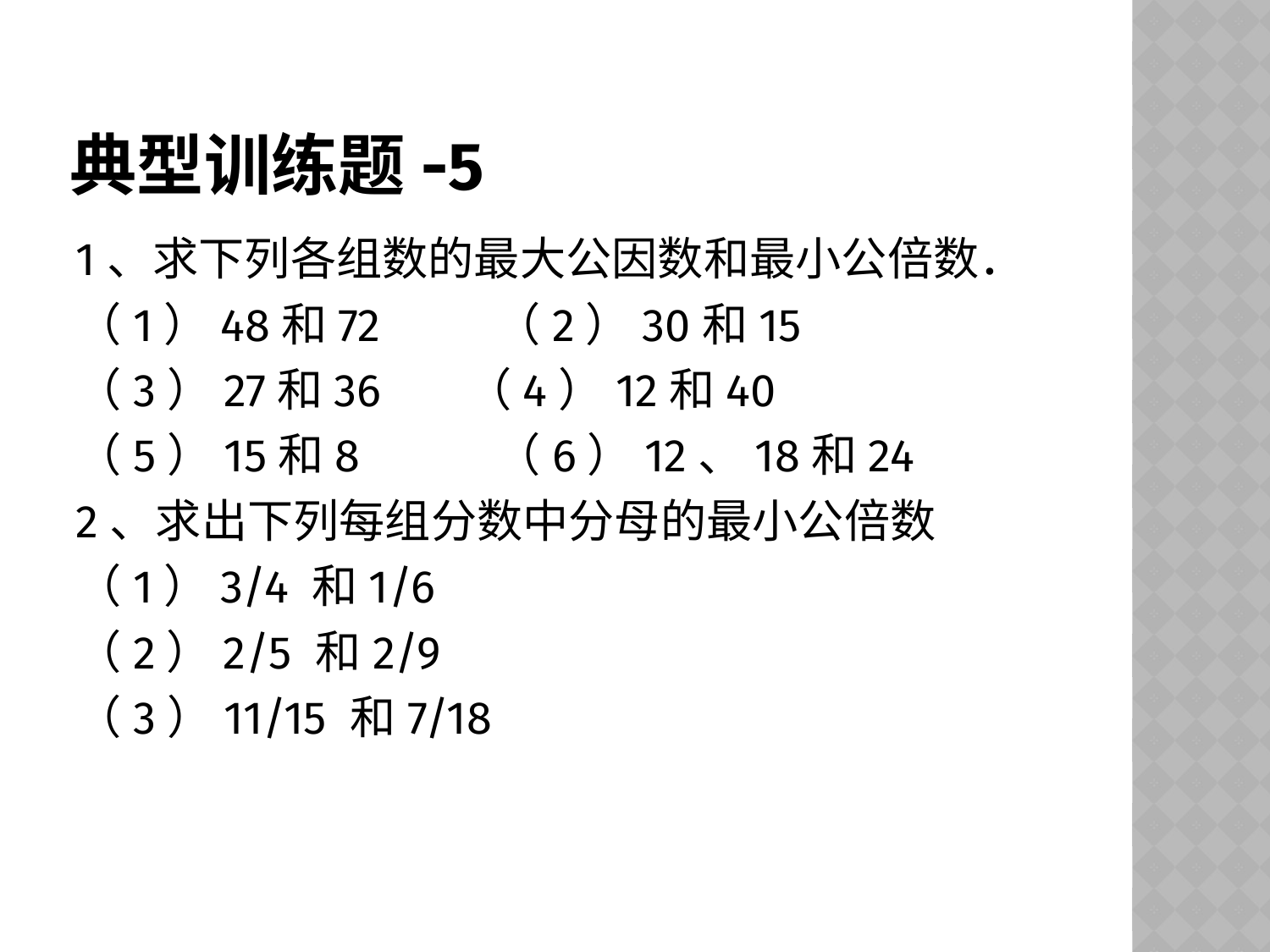

# 典型训练题-5
1、求下列各组数的最大公因数和最小公倍数．
（1）48和72  	（2）30和15
（3）27和36      （4）12和40
（5）15和8       	（6）12、18和24
2、求出下列每组分数中分母的最小公倍数
（1）3/4 和1/6
（2）2/5 和2/9
（3）11/15 和7/18